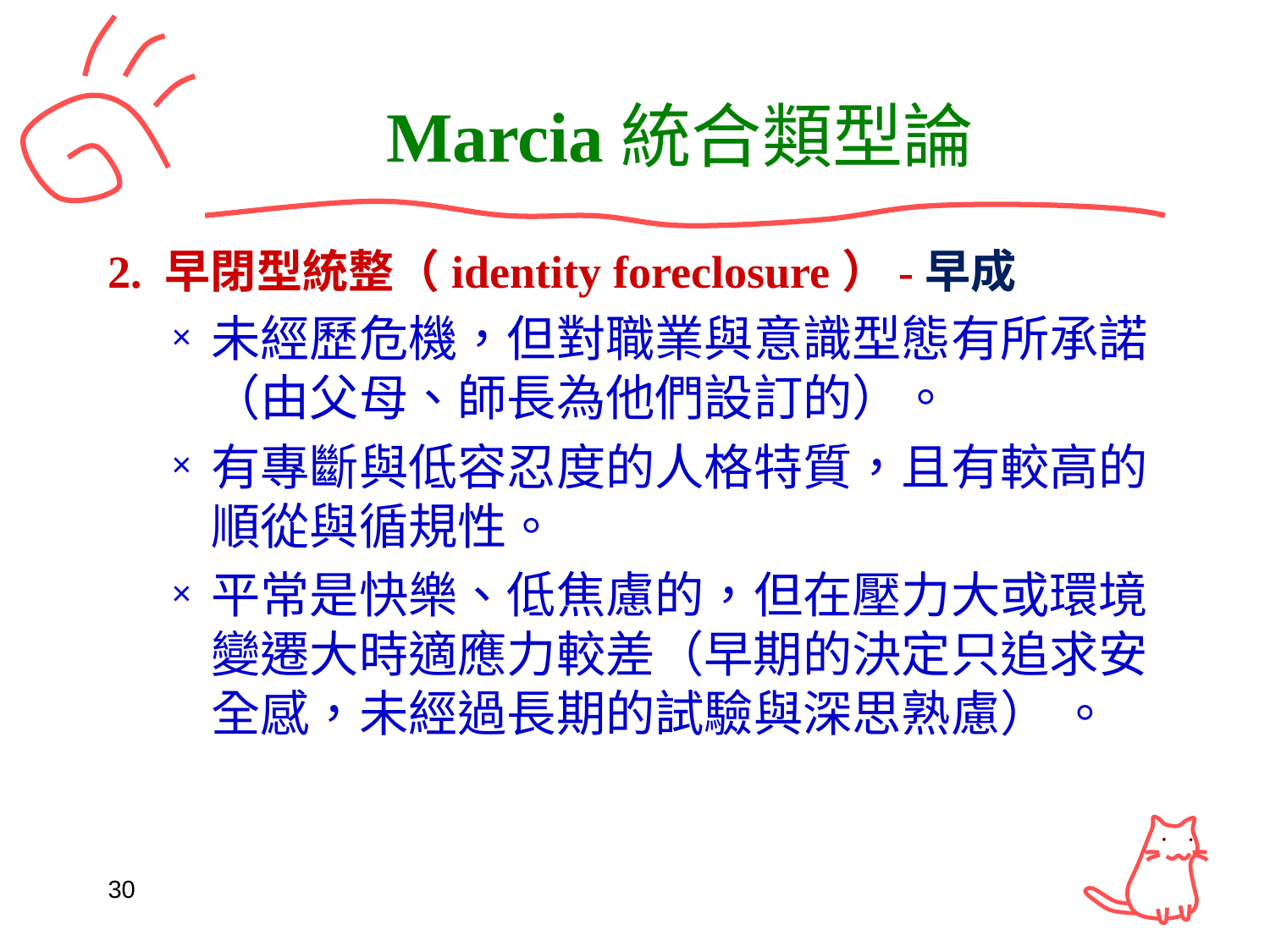

# Marcia統合類型論
2. 早閉型統整（identity foreclosure）-早成
未經歷危機，但對職業與意識型態有所承諾（由父母、師長為他們設訂的）。
有專斷與低容忍度的人格特質，且有較高的順從與循規性。
平常是快樂、低焦慮的，但在壓力大或環境變遷大時適應力較差（早期的決定只追求安全感，未經過長期的試驗與深思熟慮） 。
30